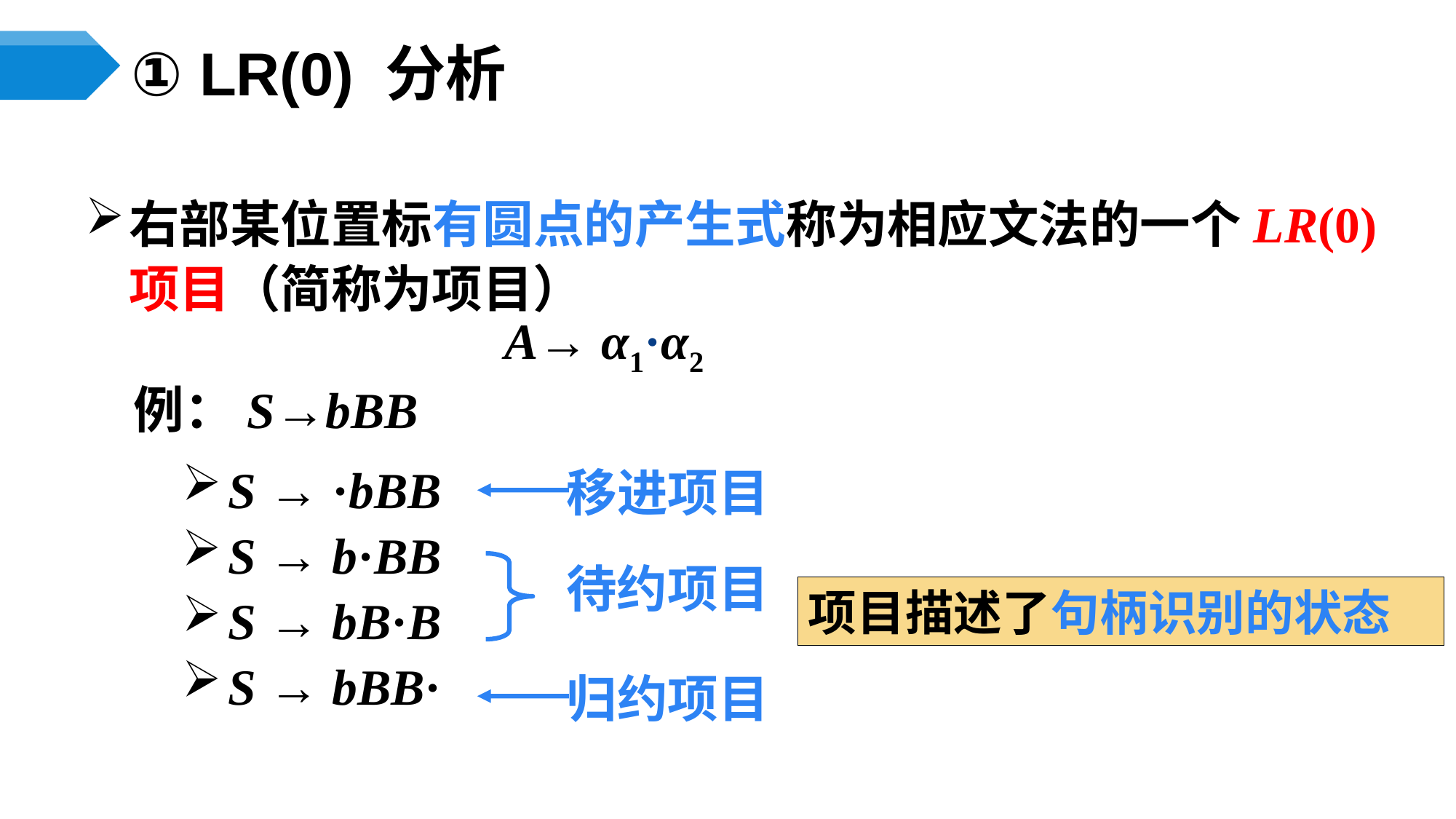

# ① LR(0) 分析
右部某位置标有圆点的产生式称为相应文法的一个LR(0)项目（简称为项目）
				A→ α1·α2
例：S→bBB

移进项目
S → ·bBB
S → b·BB
S → bB·B
S → bBB·

待约项目

项目描述了句柄识别的状态
归约项目